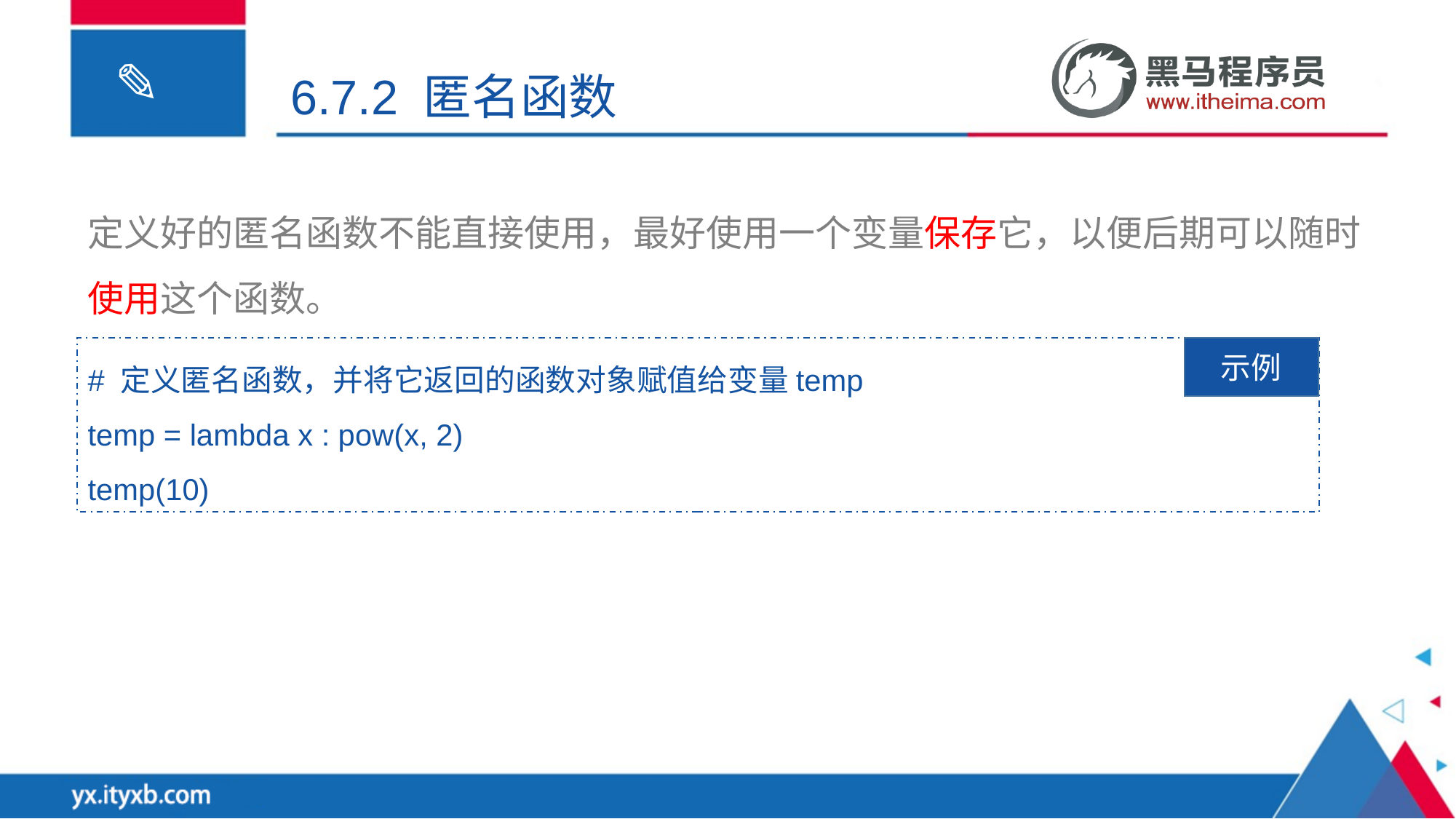

6.7.2 匿名函数
定义好的匿名函数不能直接使用，最好使用一个变量保存它，以便后期可以随时使用这个函数。
示例
# 定义匿名函数，并将它返回的函数对象赋值给变量temp
temp = lambda x : pow(x, 2)
temp(10)